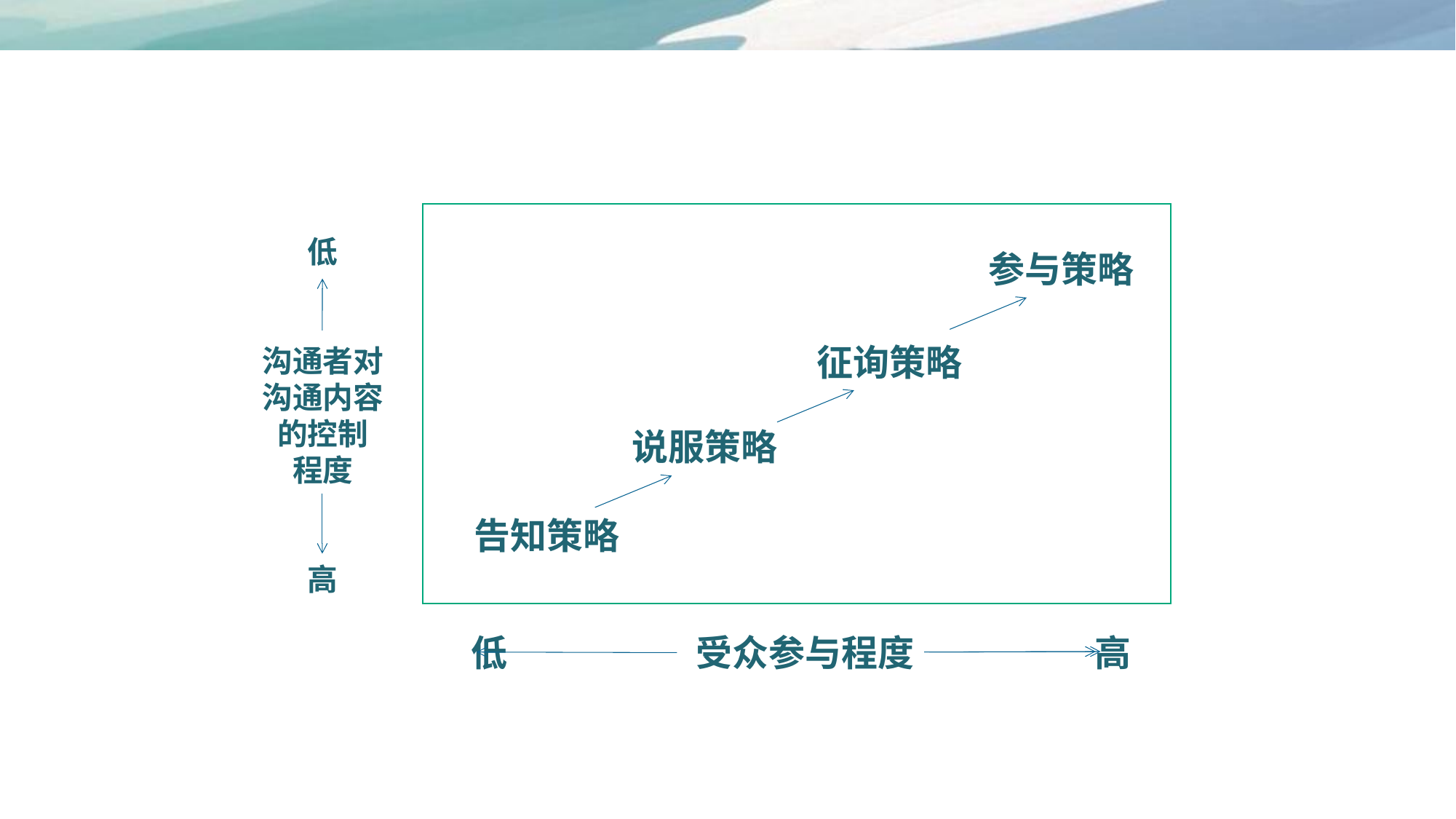

低

沟通者对
沟通内容
的控制
程度

高
参与策略
征询策略
说服策略
告知策略
低                       受众参与程度                      高